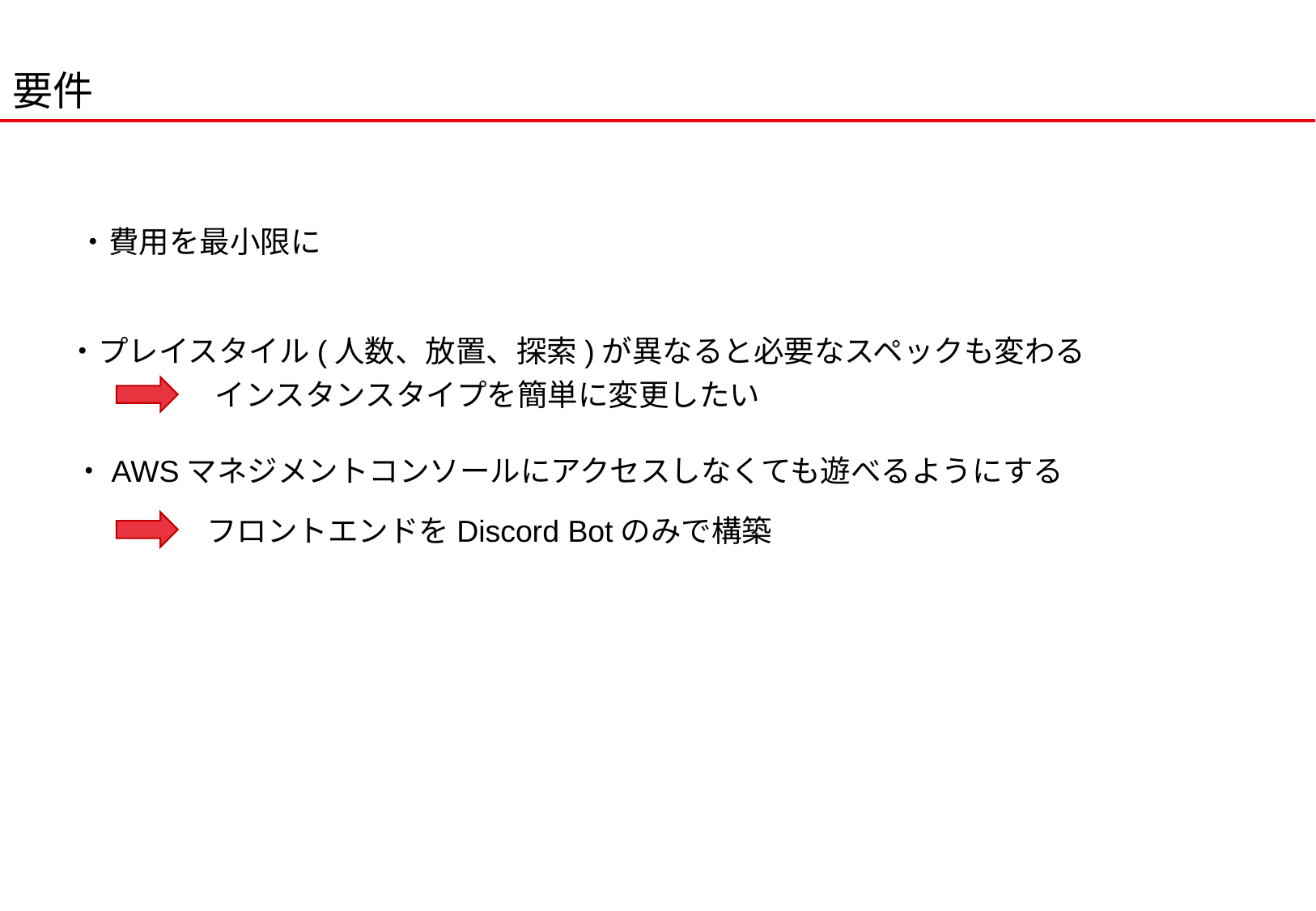

# 要件
・費用を最小限に
・プレイスタイル(人数、放置、探索)が異なると必要なスペックも変わる
インスタンスタイプを簡単に変更したい

・AWSマネジメントコンソールにアクセスしなくても遊べるようにする
フロントエンドをDiscord Botのみで構築